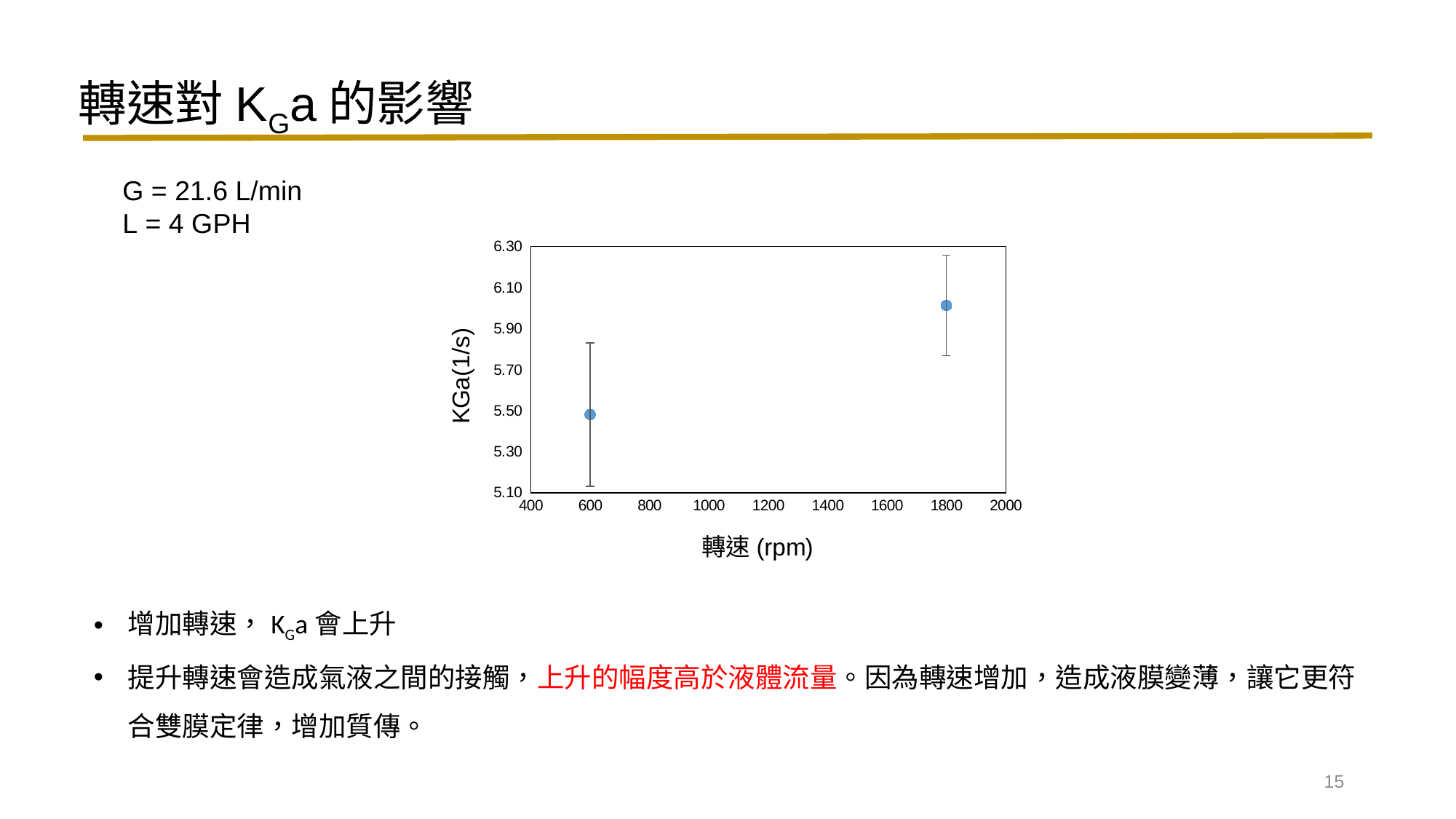

轉速對KGa的影響
G = 21.6 L/min
L = 4 GPH

### Chart

| Category |  |
|---|---|
增加轉速，KGa會上升
提升轉速會造成氣液之間的接觸，上升的幅度高於液體流量。因為轉速增加，造成液膜變薄，讓它更符合雙膜定律，增加質傳。
15